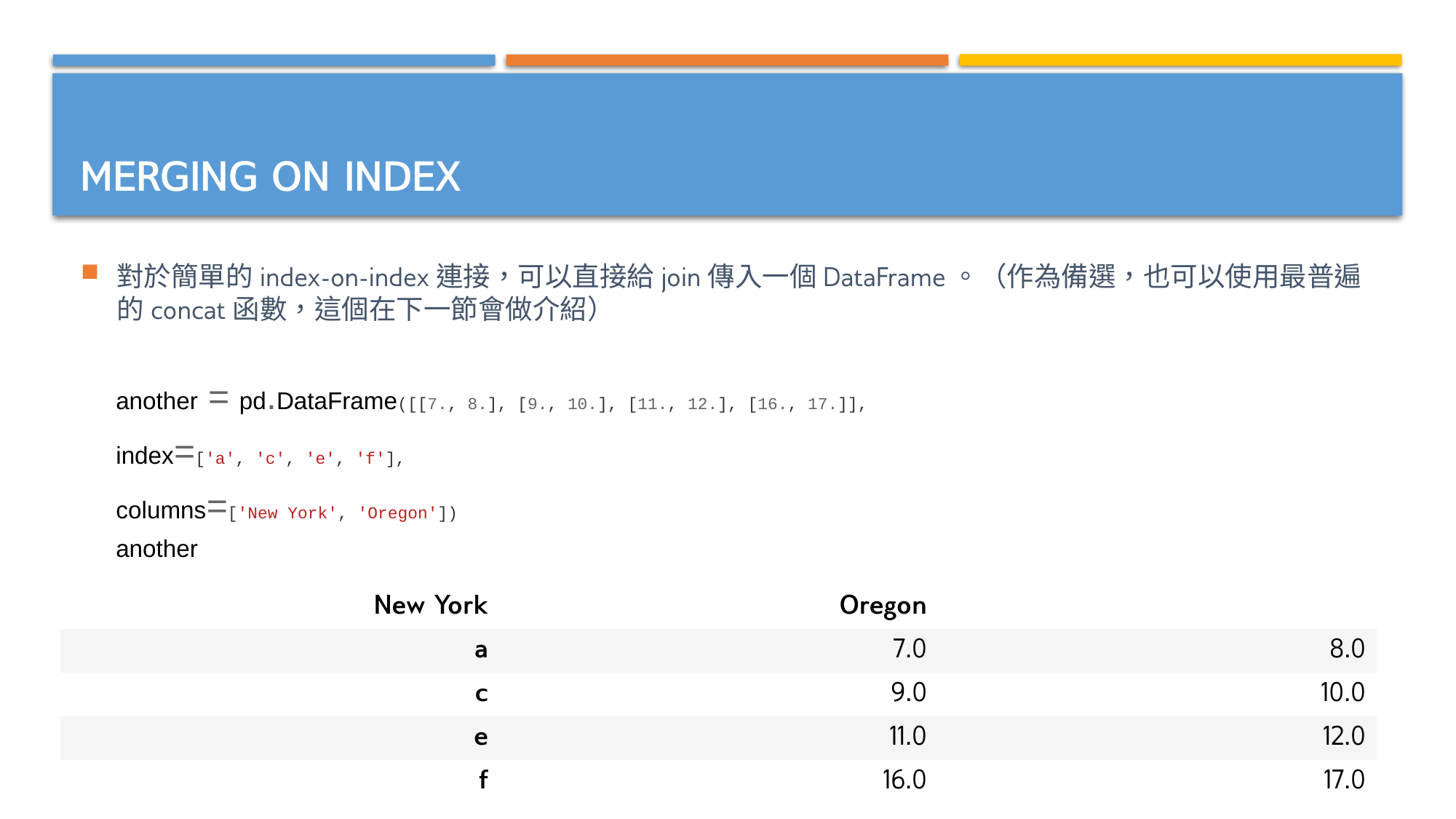

對於簡單的index-on-index連接，可以直接給join傳入一個DataFrame。（作為備選，也可以使用最普遍的concat函數，這個在下一節會做介紹）
# Merging on Index
another = pd.DataFrame([[7., 8.], [9., 10.], [11., 12.], [16., 17.]],
index=['a', 'c', 'e', 'f'],
columns=['New York', 'Oregon'])
another
| New York | Oregon |  |
| --- | --- | --- |
| a | 7.0 | 8.0 |
| c | 9.0 | 10.0 |
| e | 11.0 | 12.0 |
| f | 16.0 | 17.0 |